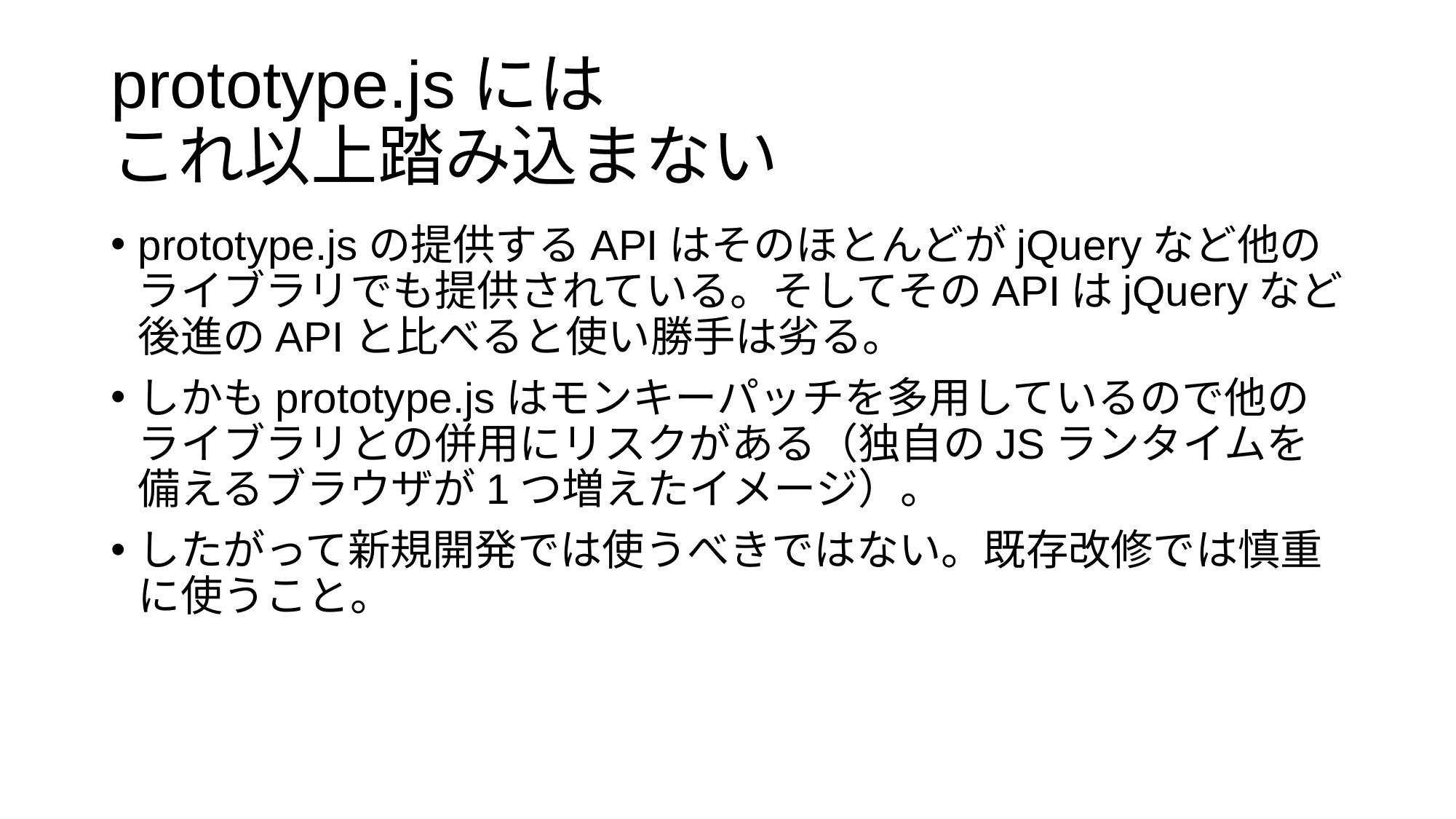

# prototype.jsには これ以上踏み込まない
prototype.jsの提供するAPIはそのほとんどがjQueryなど他のライブラリでも提供されている。そしてそのAPIはjQueryなど後進のAPIと比べると使い勝手は劣る。
しかもprototype.jsはモンキーパッチを多用しているので他のライブラリとの併用にリスクがある（独自のJSランタイムを備えるブラウザが1つ増えたイメージ）。
したがって新規開発では使うべきではない。既存改修では慎重に使うこと。